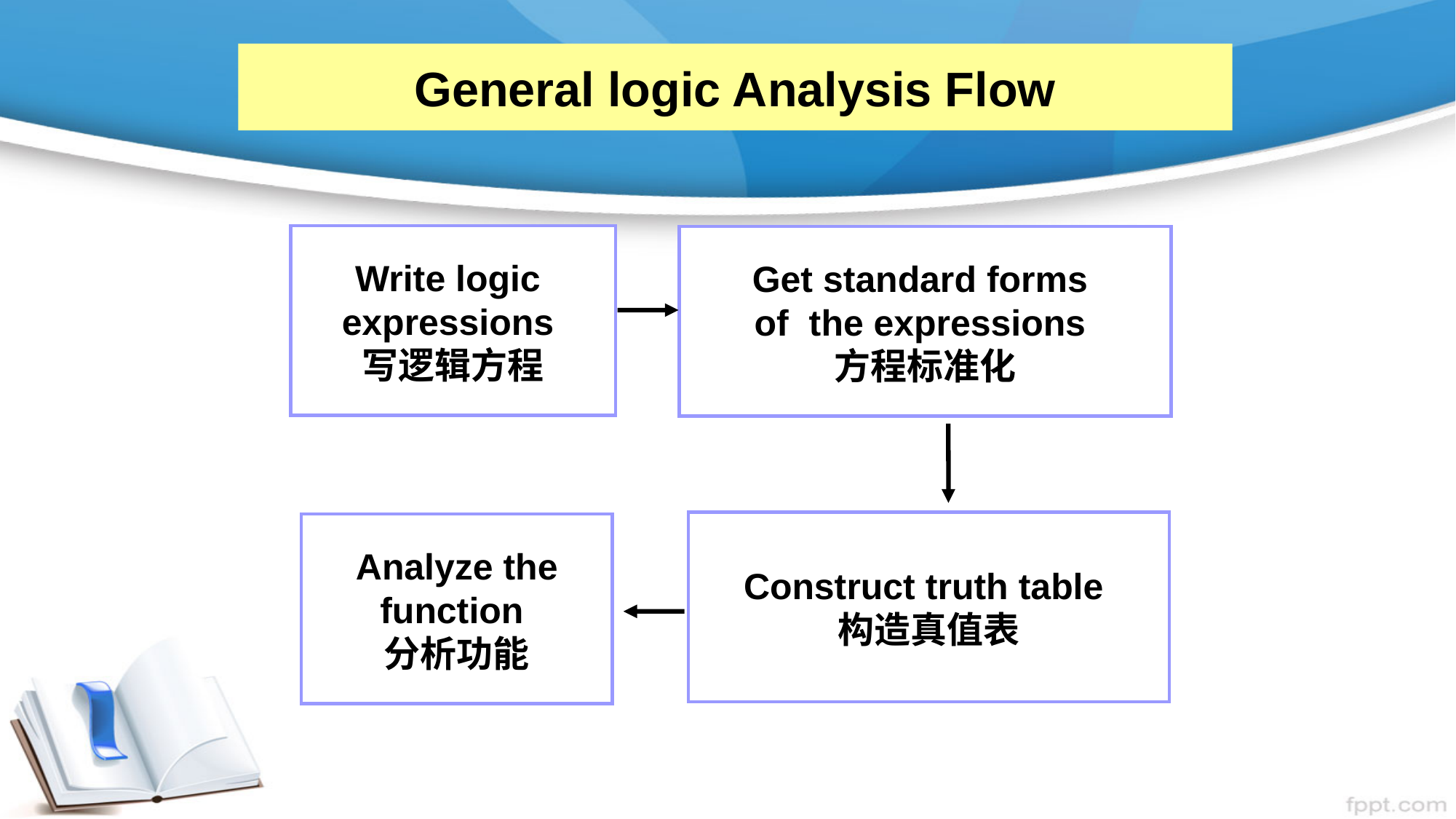

# General logic Analysis Flow
Write logic
expressions
写逻辑方程
Get standard forms
of  the expressions
方程标准化

Construct truth table
构造真值表
Analyze the
function
分析功能